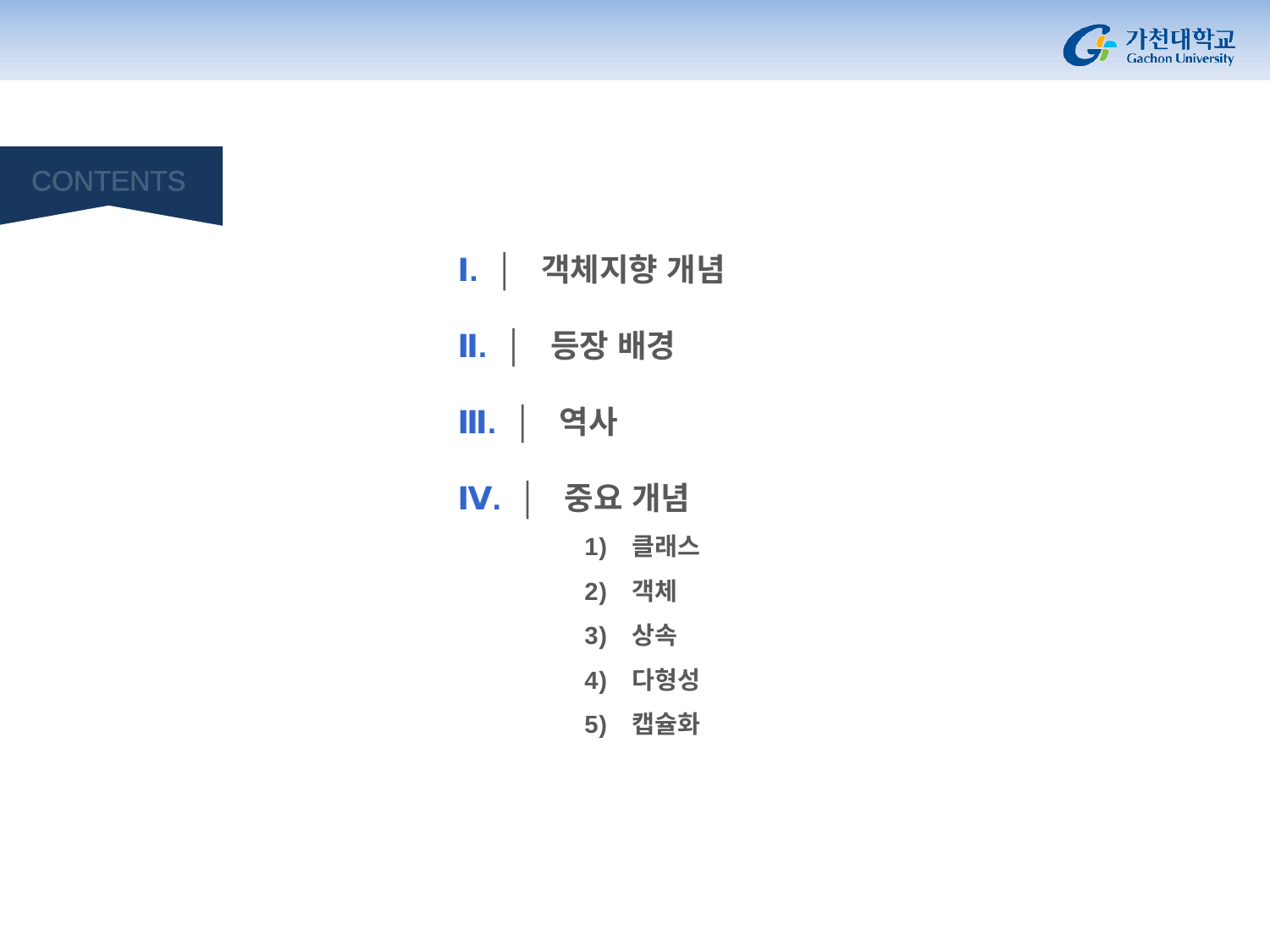

CONTENTS
Ⅰ.  │  객체지향 개념
Ⅱ.  │  등장 배경
Ⅲ.  │  역사
Ⅳ.  │  중요 개념
클래스
객체
상속
다형성
캡슐화

2015-03-04
2
작성자 : 박태환